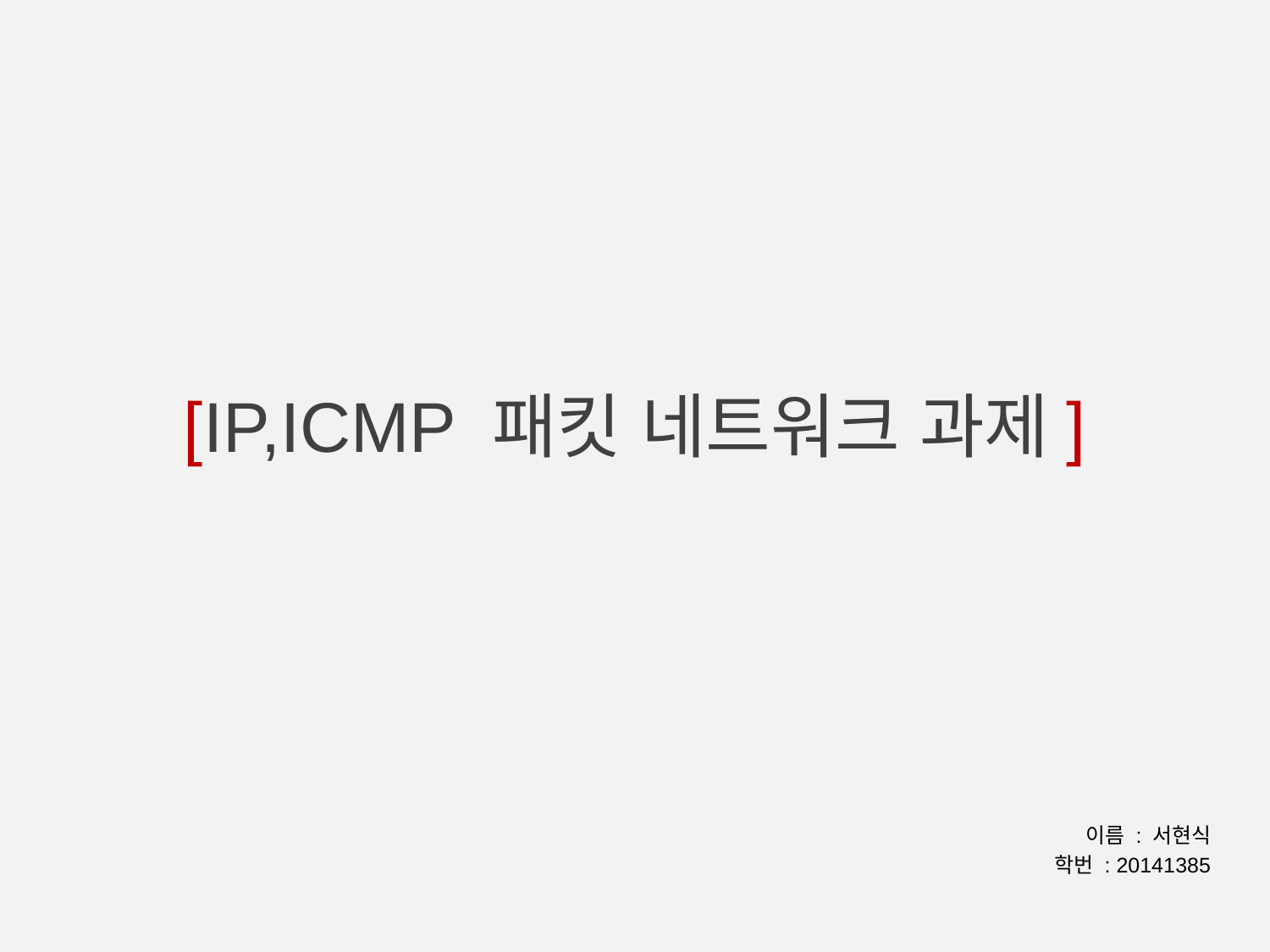

# [IP,ICMP 패킷 네트워크 과제]
이름 : 서현식
학번 : 20141385